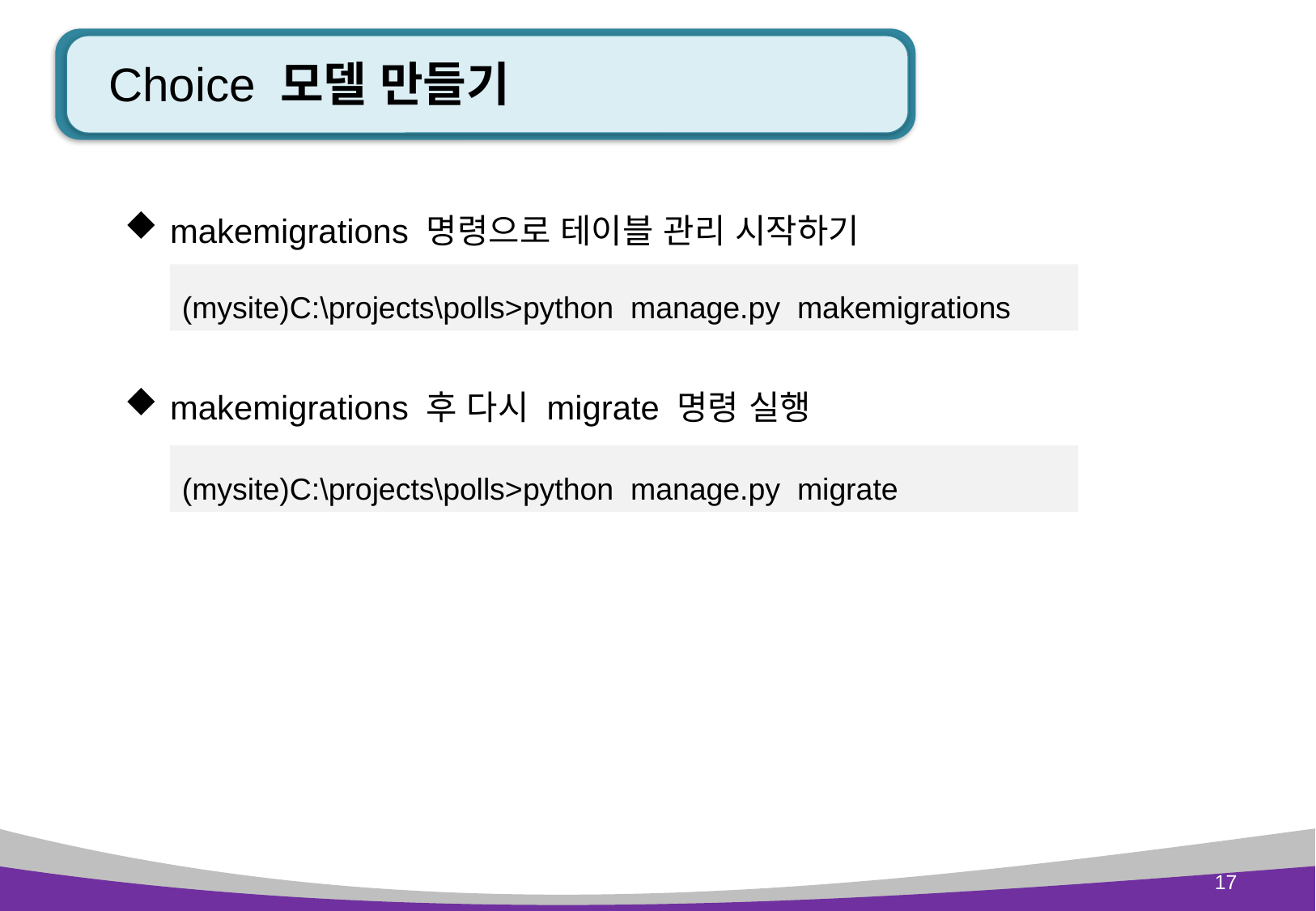

# Choice 모델 만들기
makemigrations 명령으로 테이블 관리 시작하기
(mysite)C:\projects\polls>python  manage.py  makemigrations
makemigrations 후 다시 migrate 명령 실행
(mysite)C:\projects\polls>python  manage.py  migrate
17